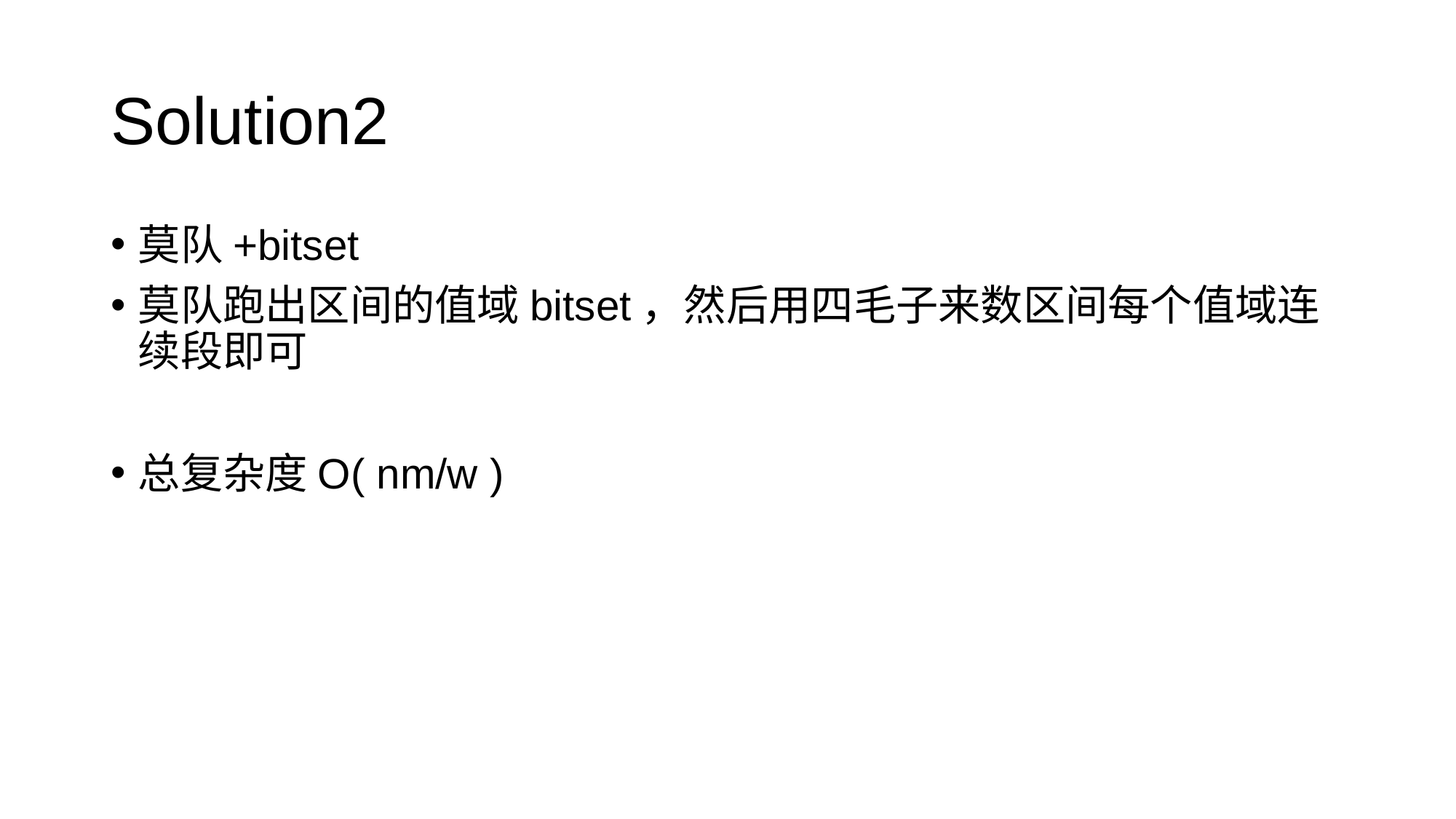

# Solution2
莫队+bitset
莫队跑出区间的值域bitset，然后用四毛子来数区间每个值域连续段即可

总复杂度O( nm/w )